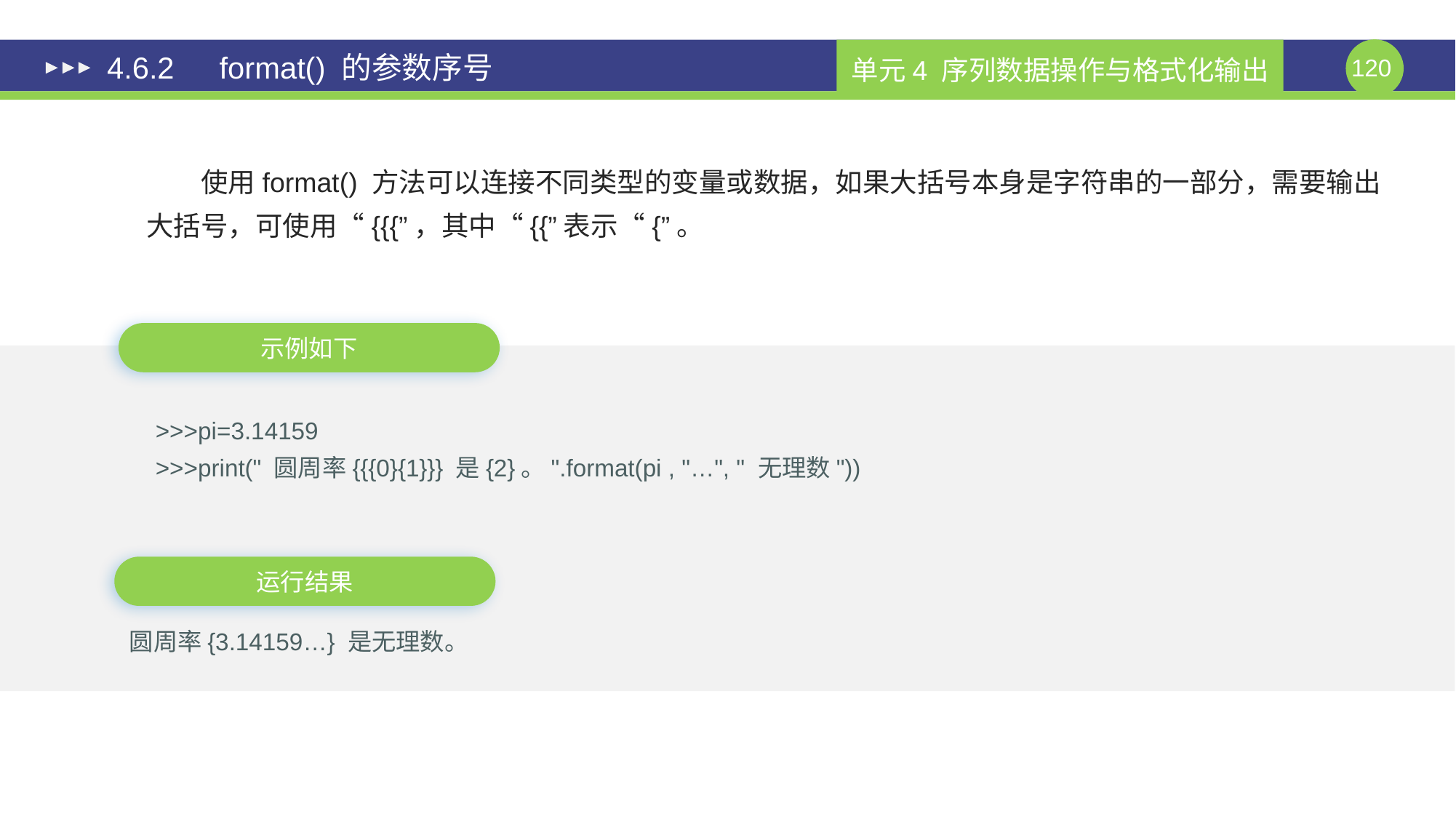

# 4.6.2　format() 的参数序号
使用format() 方法可以连接不同类型的变量或数据，如果大括号本身是字符串的一部分，需要输出大括号，可使用“{{{”，其中“{{”表示“{”。
示例如下

>>>pi=3.14159
>>>print(" 圆周率{{{0}{1}}} 是{2}。".format(pi , "…", " 无理数"))
运行结果
圆周率{3.14159…} 是无理数。